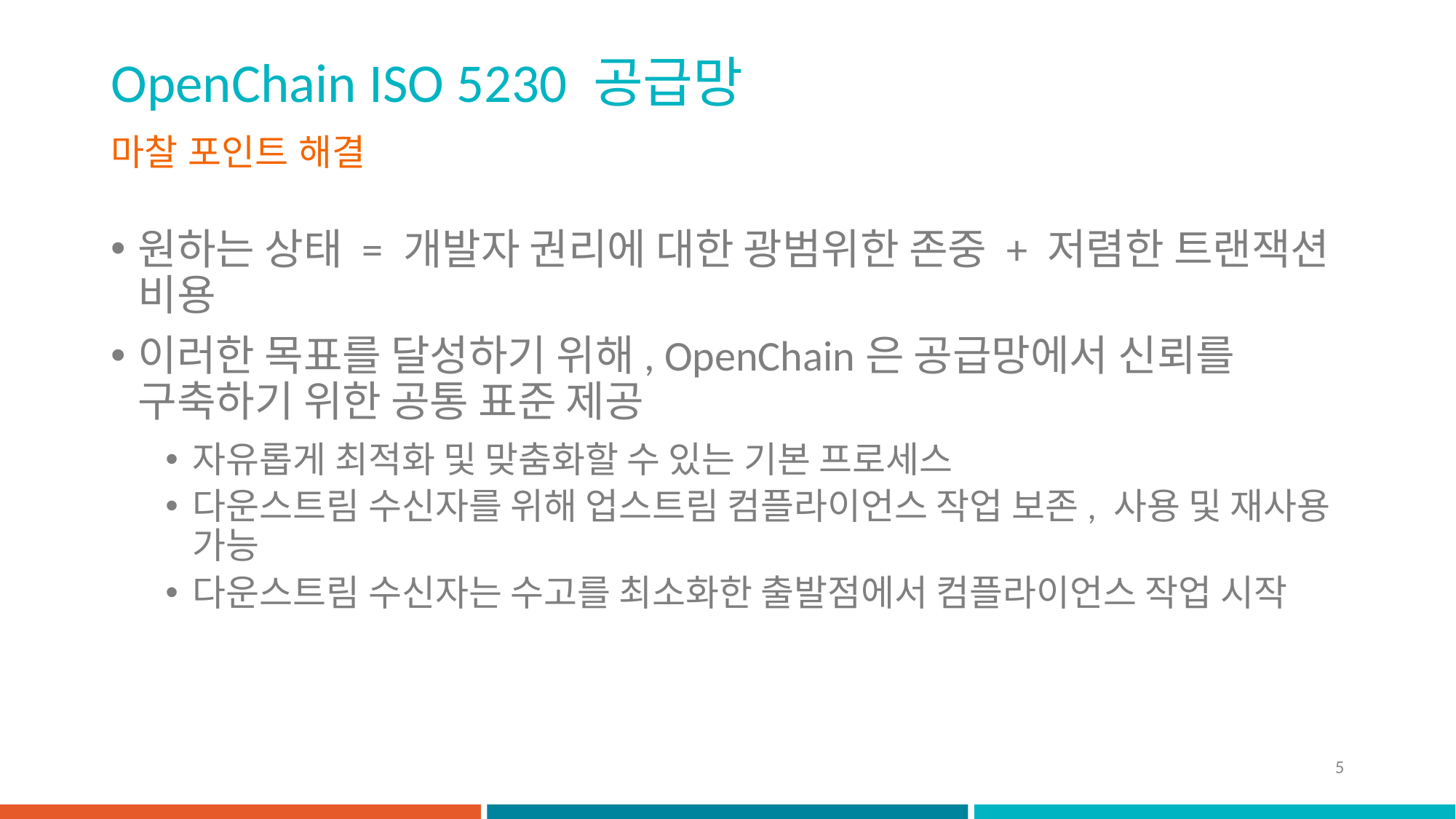

# OpenChain ISO 5230 공급망
마찰 포인트 해결
원하는 상태 = 개발자 권리에 대한 광범위한 존중 + 저렴한 트랜잭션 비용
이러한 목표를 달성하기 위해, OpenChain은 공급망에서 신뢰를 구축하기 위한 공통 표준 제공
자유롭게 최적화 및 맞춤화할 수 있는 기본 프로세스
다운스트림 수신자를 위해 업스트림 컴플라이언스 작업 보존, 사용 및 재사용 가능
다운스트림 수신자는 수고를 최소화한 출발점에서 컴플라이언스 작업 시작

5